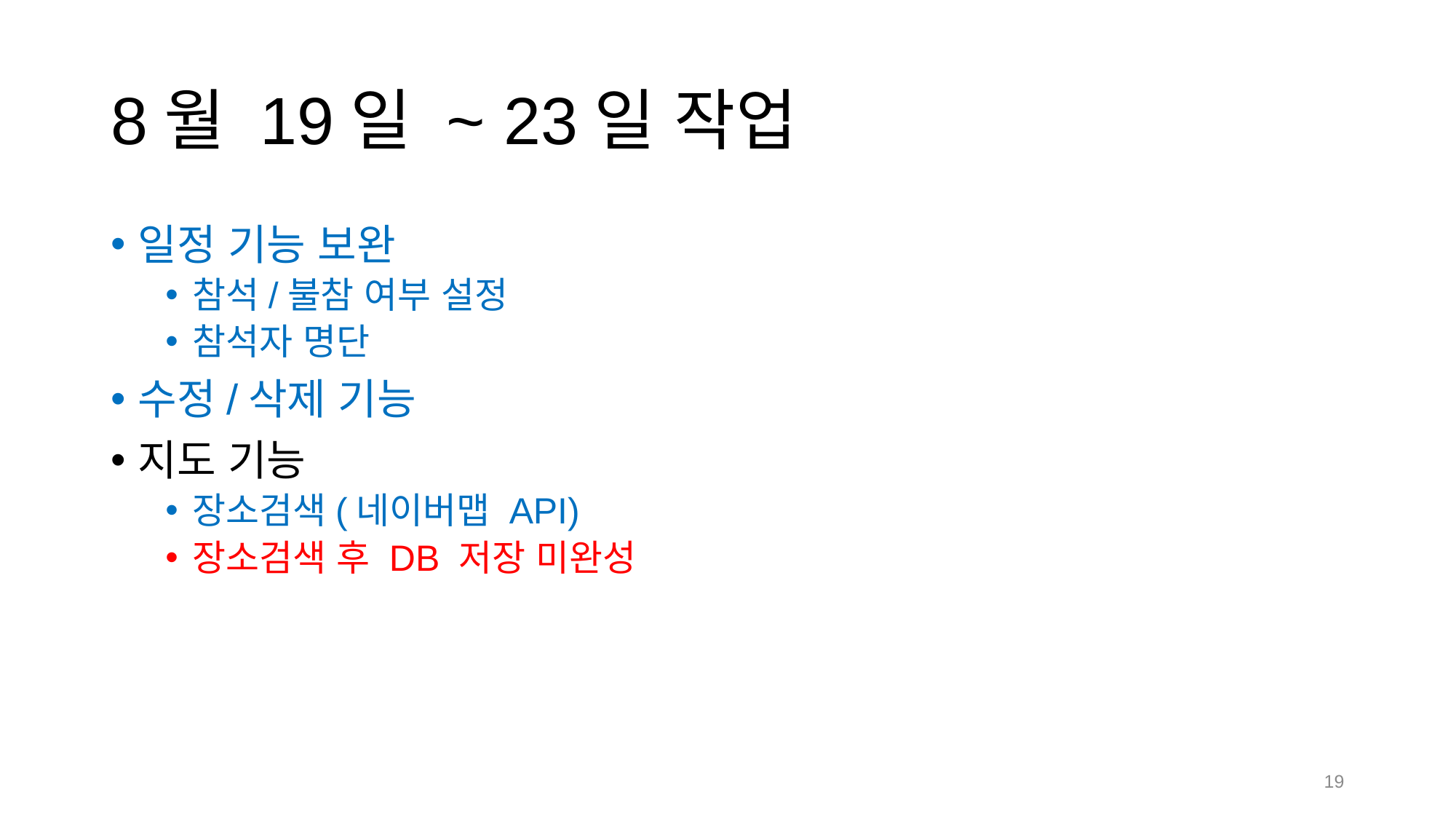

# 8월 19일 ~ 23일 작업
일정 기능 보완
참석/불참 여부 설정
참석자 명단
수정/삭제 기능
지도 기능
장소검색(네이버맵 API)
장소검색 후 DB 저장 미완성
19